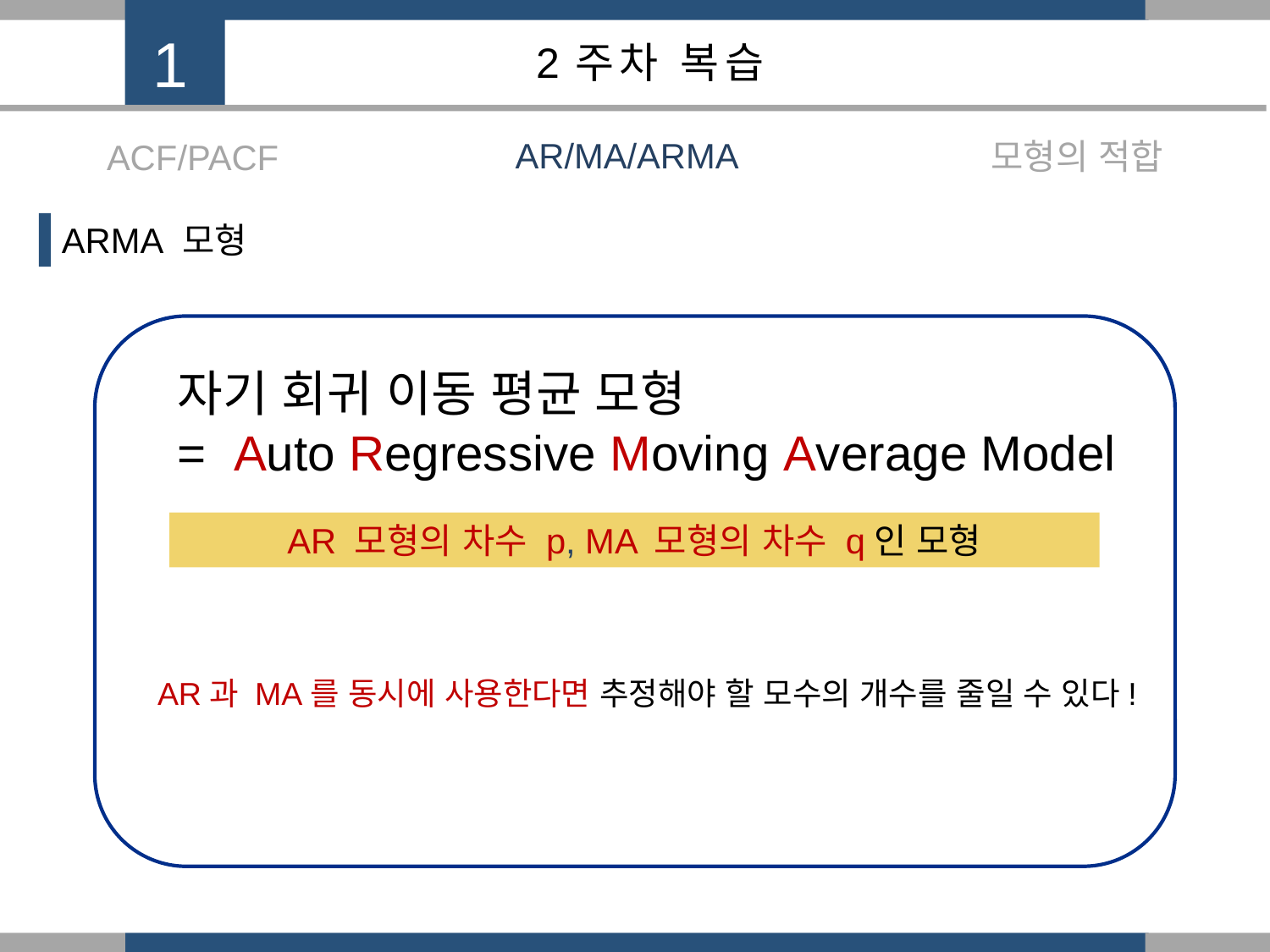

1
2주차 복습

AR/MA/ARMA
모형의 적합
ACF/PACF
ARMA 모형

자기 회귀 이동 평균 모형
=  Auto Regressive Moving Average Model
AR 모형의 차수 p, MA 모형의 차수 q인 모형
AR과 MA를 동시에 사용한다면 추정해야 할 모수의 개수를 줄일 수 있다!